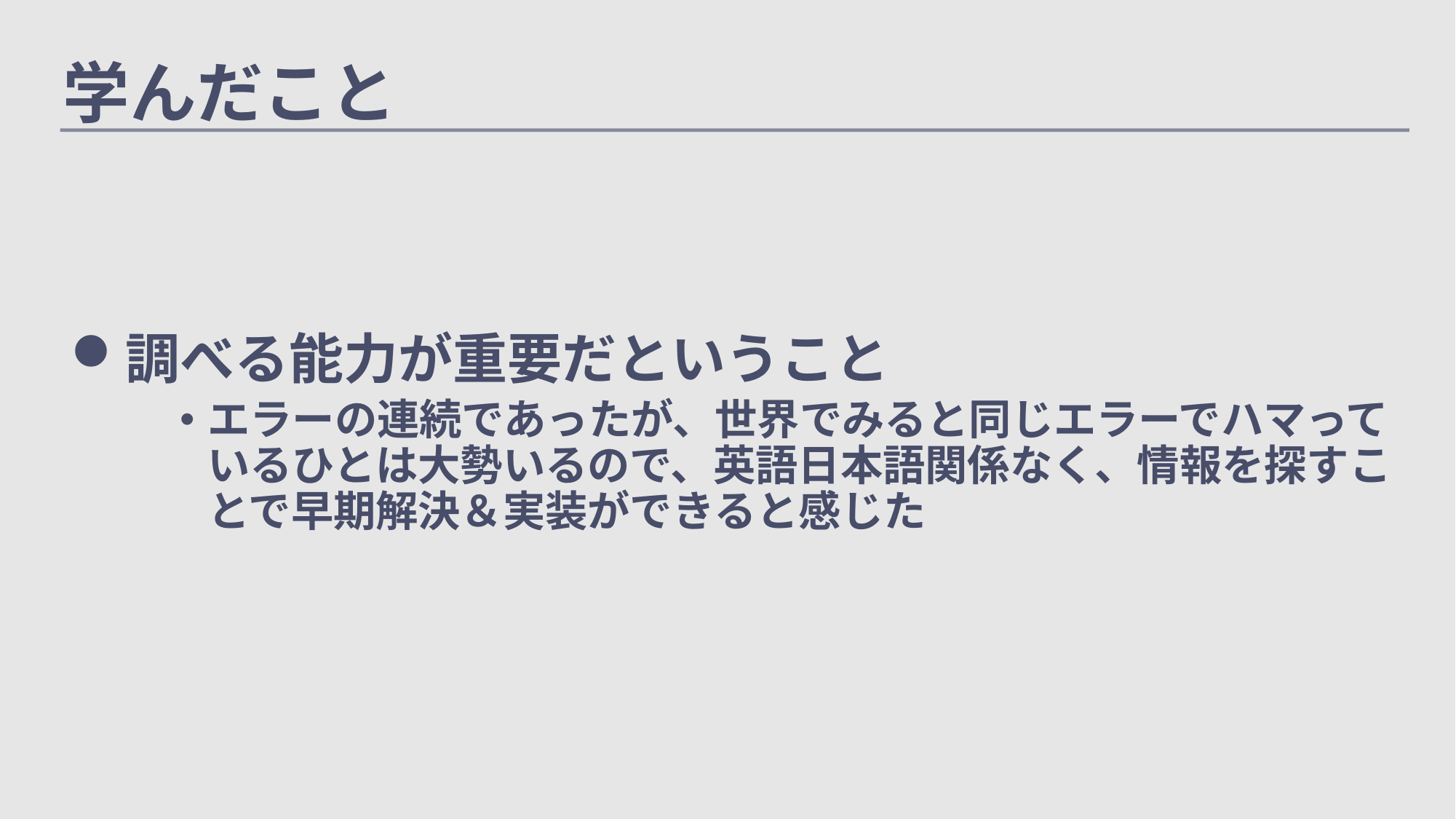

踏め
学んだこと
調べる能力が重要だということ
エラーの連続であったが、世界でみると同じエラーでハマっているひとは大勢いるので、英語日本語関係なく、情報を探すことで早期解決＆実装ができると感じた